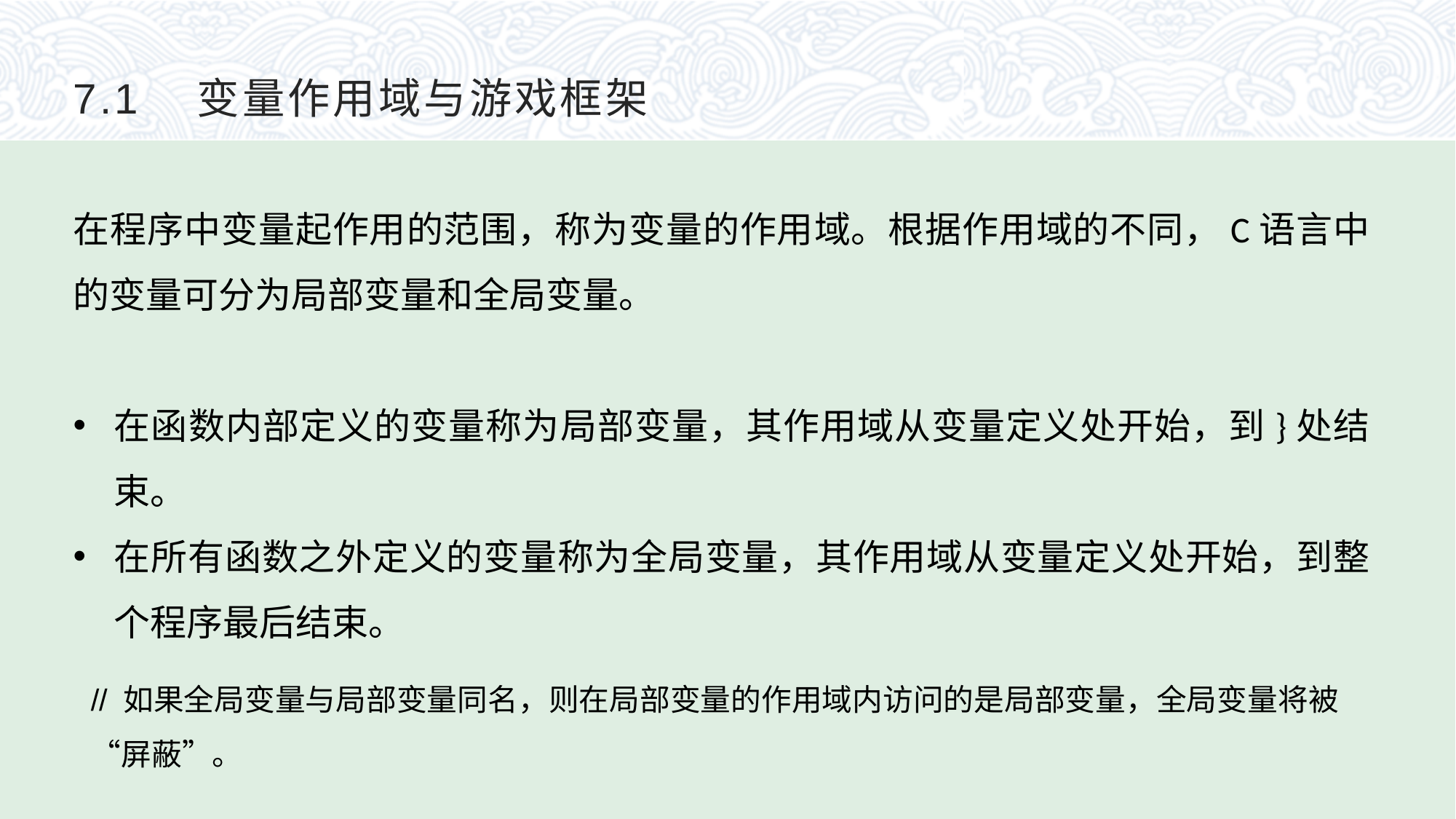

# 7.1　变量作用域与游戏框架
在程序中变量起作用的范围，称为变量的作用域。根据作用域的不同，C语言中的变量可分为局部变量和全局变量。

在函数内部定义的变量称为局部变量，其作用域从变量定义处开始，到}处结束。
在所有函数之外定义的变量称为全局变量，其作用域从变量定义处开始，到整个程序最后结束。
// 如果全局变量与局部变量同名，则在局部变量的作用域内访问的是局部变量，全局变量将被“屏蔽”。